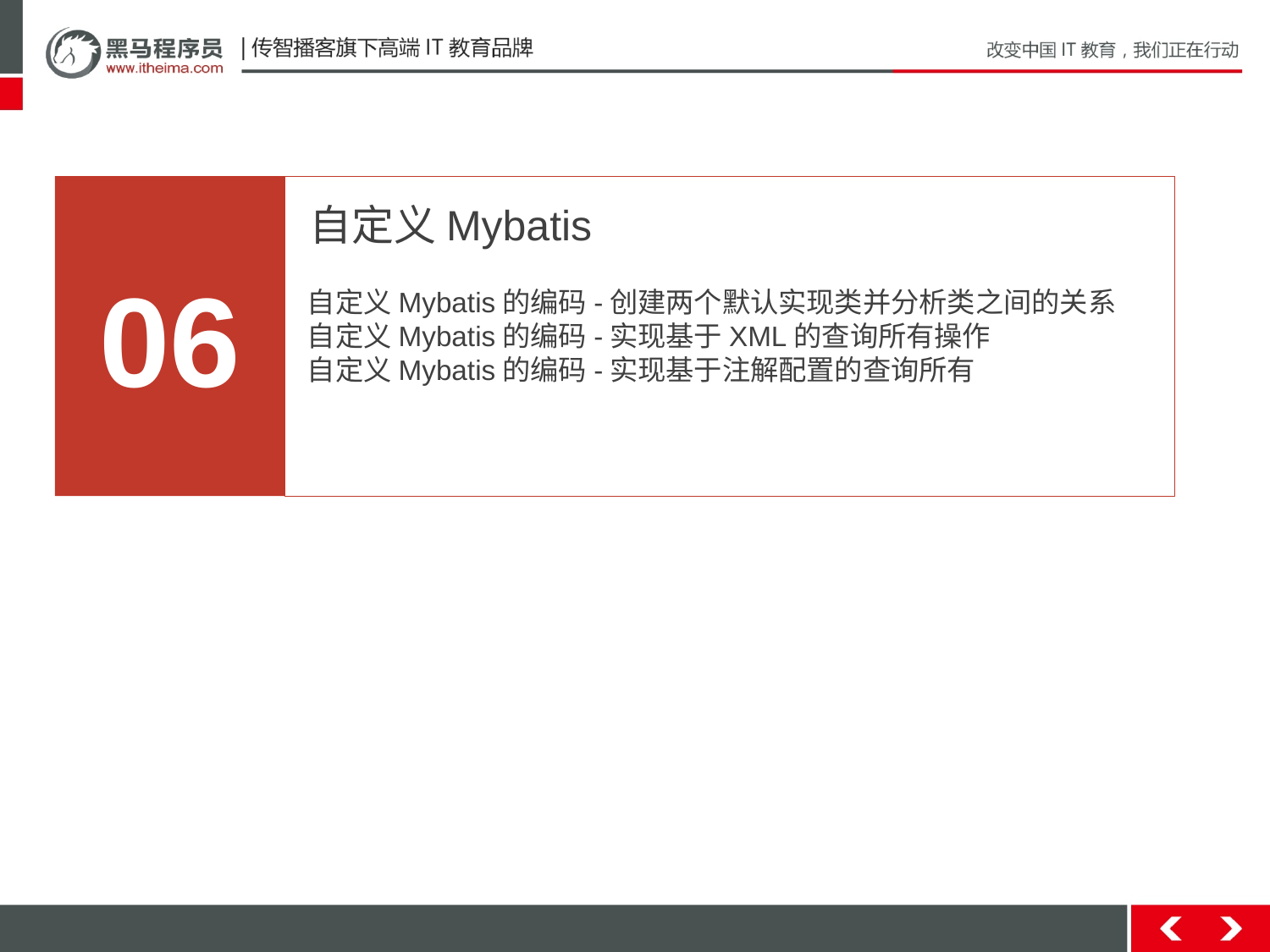

06

自定义Mybatis
自定义Mybatis的编码-创建两个默认实现类并分析类之间的关系
自定义Mybatis的编码-实现基于XML的查询所有操作
自定义Mybatis的编码-实现基于注解配置的查询所有